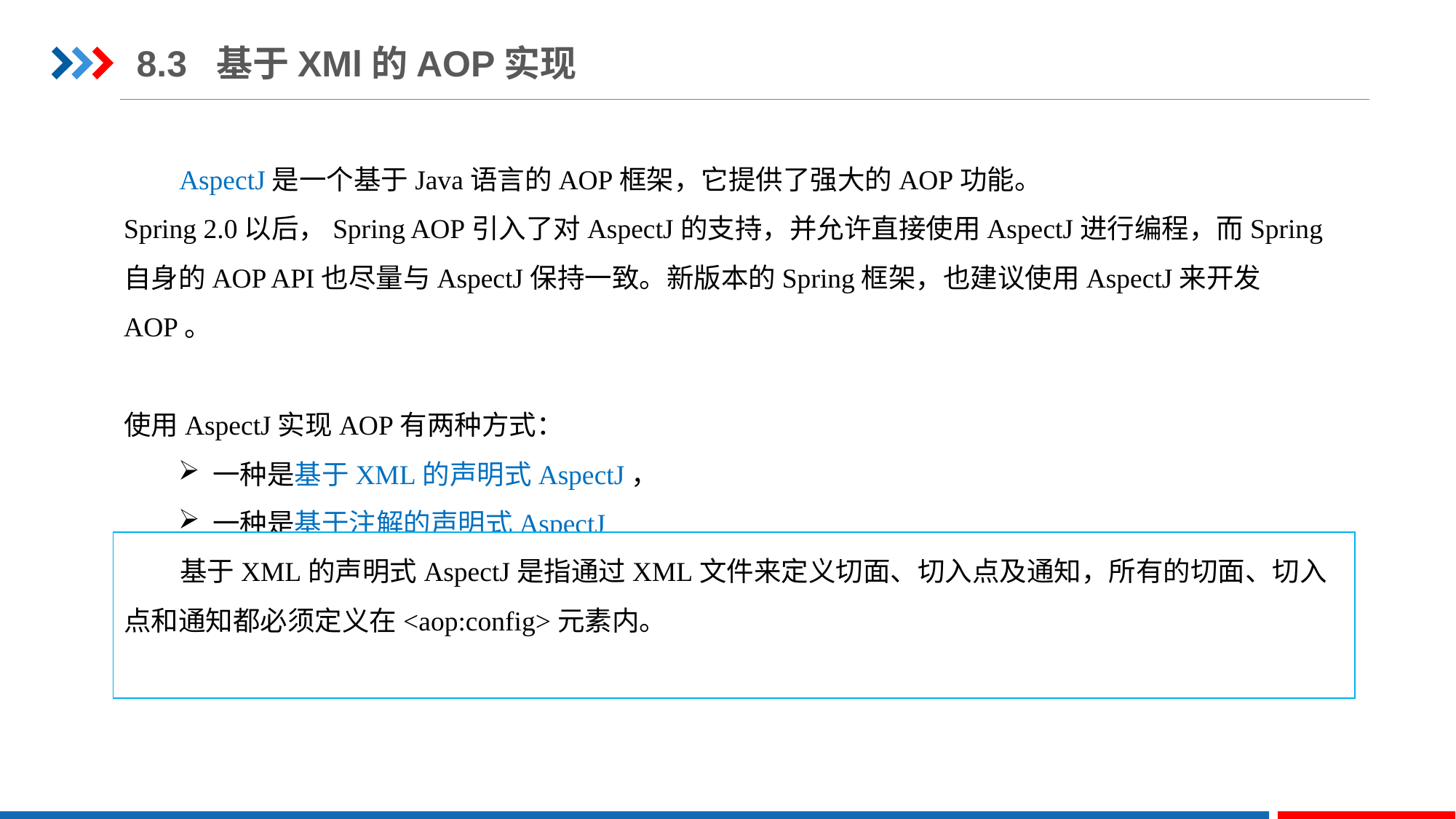

8.3  基于XMl的AOP实现
        AspectJ是一个基于Java语言的AOP框架，它提供了强大的AOP功能。
Spring 2.0以后，Spring AOP引入了对AspectJ的支持，并允许直接使用AspectJ进行编程，而Spring自身的AOP API也尽量与AspectJ保持一致。新版本的Spring框架，也建议使用AspectJ来开发AOP。

使用AspectJ实现AOP有两种方式：
一种是基于XML的声明式AspectJ，
一种是基于注解的声明式AspectJ
        基于XML的声明式AspectJ是指通过XML文件来定义切面、切入点及通知，所有的切面、切入点和通知都必须定义在<aop:config>元素内。